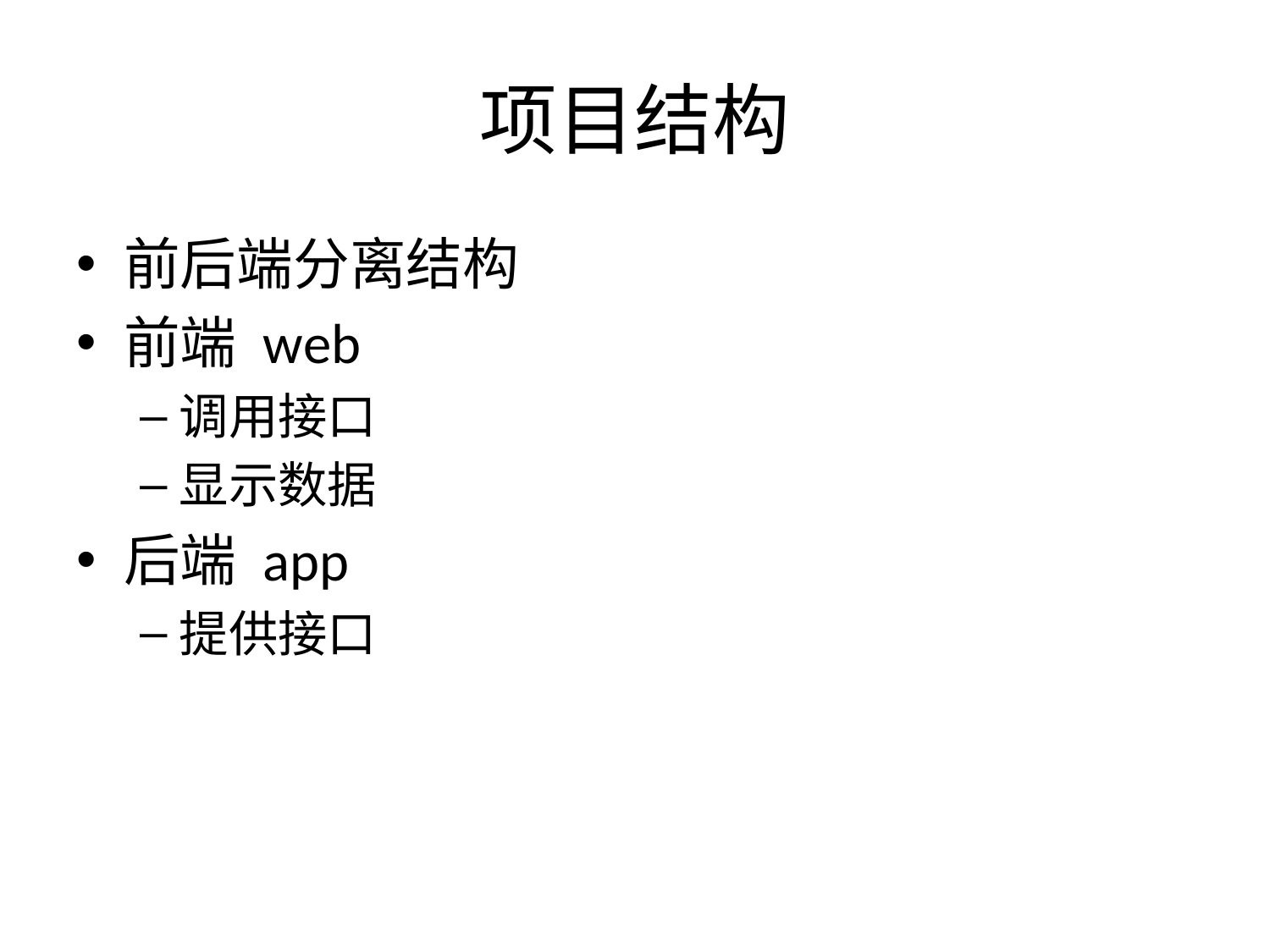

# 项目结构
前后端分离结构
前端 web
调用接口
显示数据
后端 app
提供接口